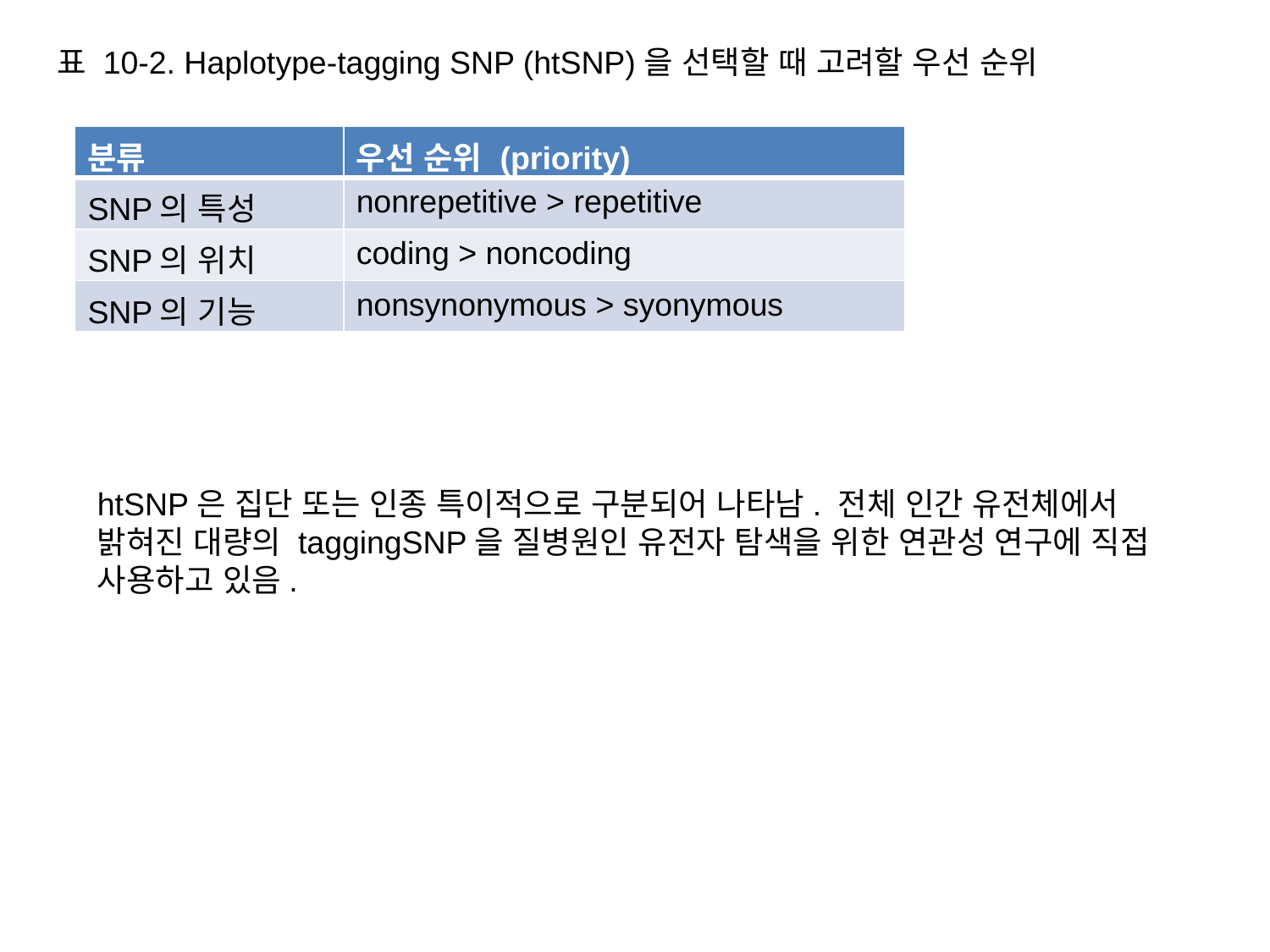

표 10-2. Haplotype-tagging SNP (htSNP)을 선택할 때 고려할 우선 순위
| 분류 | 우선 순위 (priority) |
| --- | --- |
| SNP의 특성 | nonrepetitive > repetitive |
| SNP의 위치 | coding > noncoding |
| SNP의 기능 | nonsynonymous > syonymous |
htSNP은 집단 또는 인종 특이적으로 구분되어 나타남. 전체 인간 유전체에서 밝혀진 대량의 taggingSNP을 질병원인 유전자 탐색을 위한 연관성 연구에 직접 사용하고 있음.